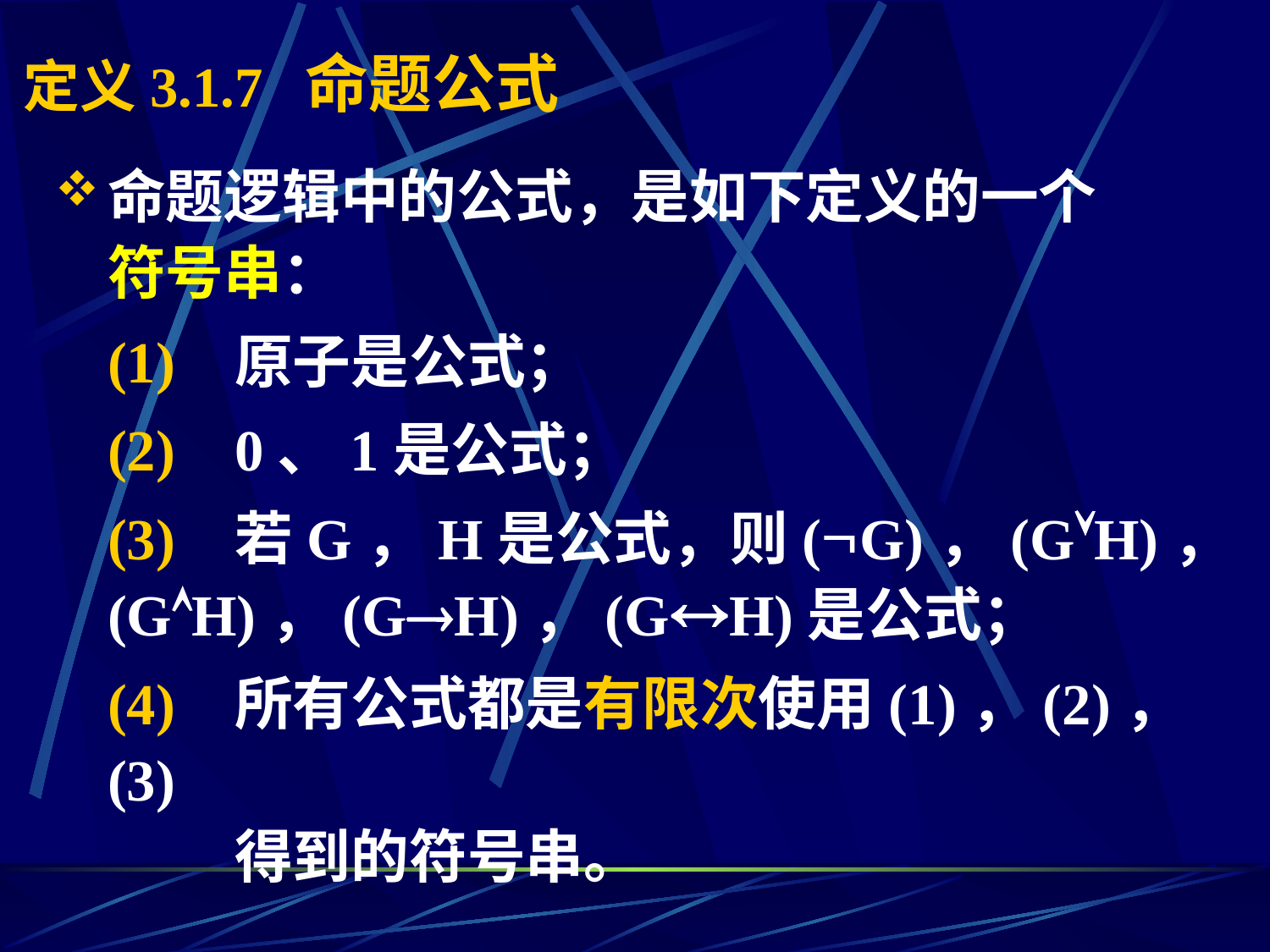

# 定义3.1.7 命题公式
命题逻辑中的公式，是如下定义的一个        符号串：
	(1)	原子是公式；
	(2)	0、1是公式；
	(3)	若G，H是公式，则(¬G)，(G∨H)，	(G∧H)，(G→H)，(G↔H)是公式；
	(4)	所有公式都是有限次使用(1)，(2)，(3)
	得到的符号串。

16